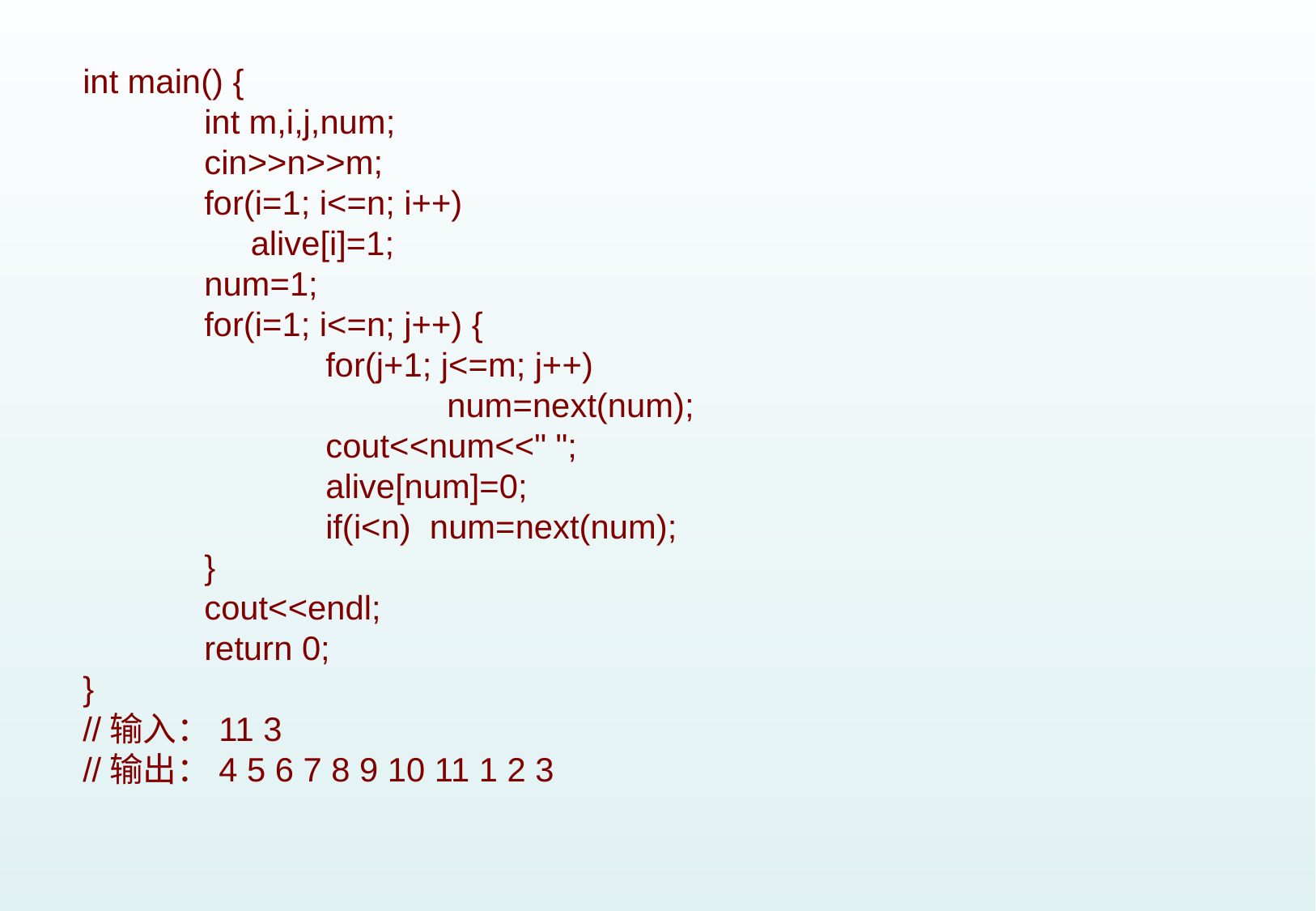

int main() {
	int m,i,j,num;
	cin>>n>>m;
	for(i=1; i<=n; i++)
	     alive[i]=1;
	num=1;
	for(i=1; i<=n; j++) {
		for(j+1; j<=m; j++)
			num=next(num);
		cout<<num<<" ";
		alive[num]=0;
		if(i<n)  num=next(num);
	}
	cout<<endl;
	return 0;
}
//输入：11 3
//输出：4 5 6 7 8 9 10 11 1 2 3